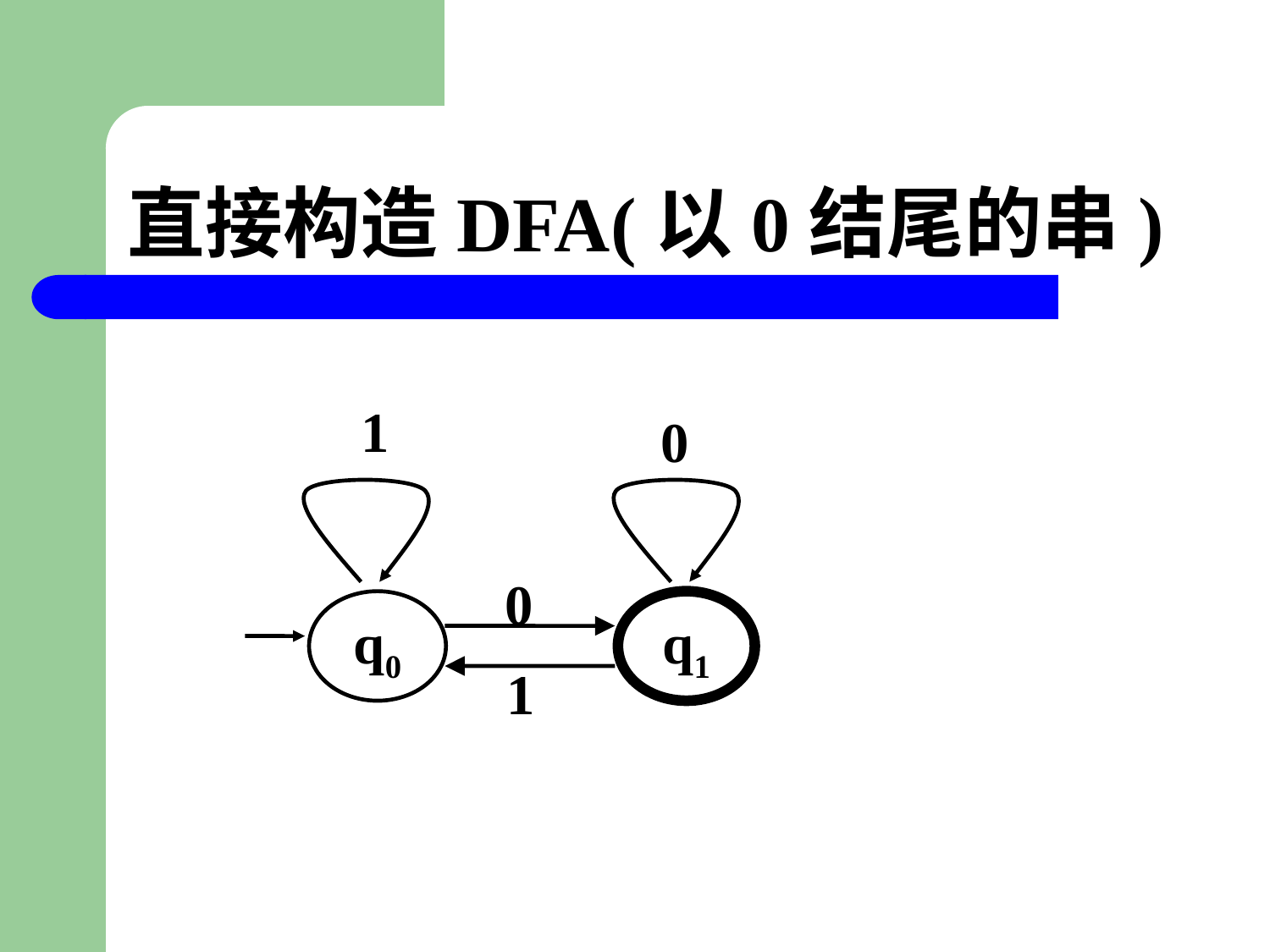

# 直接构造DFA(以0结尾的串)
1
0

0
q0
q1

1